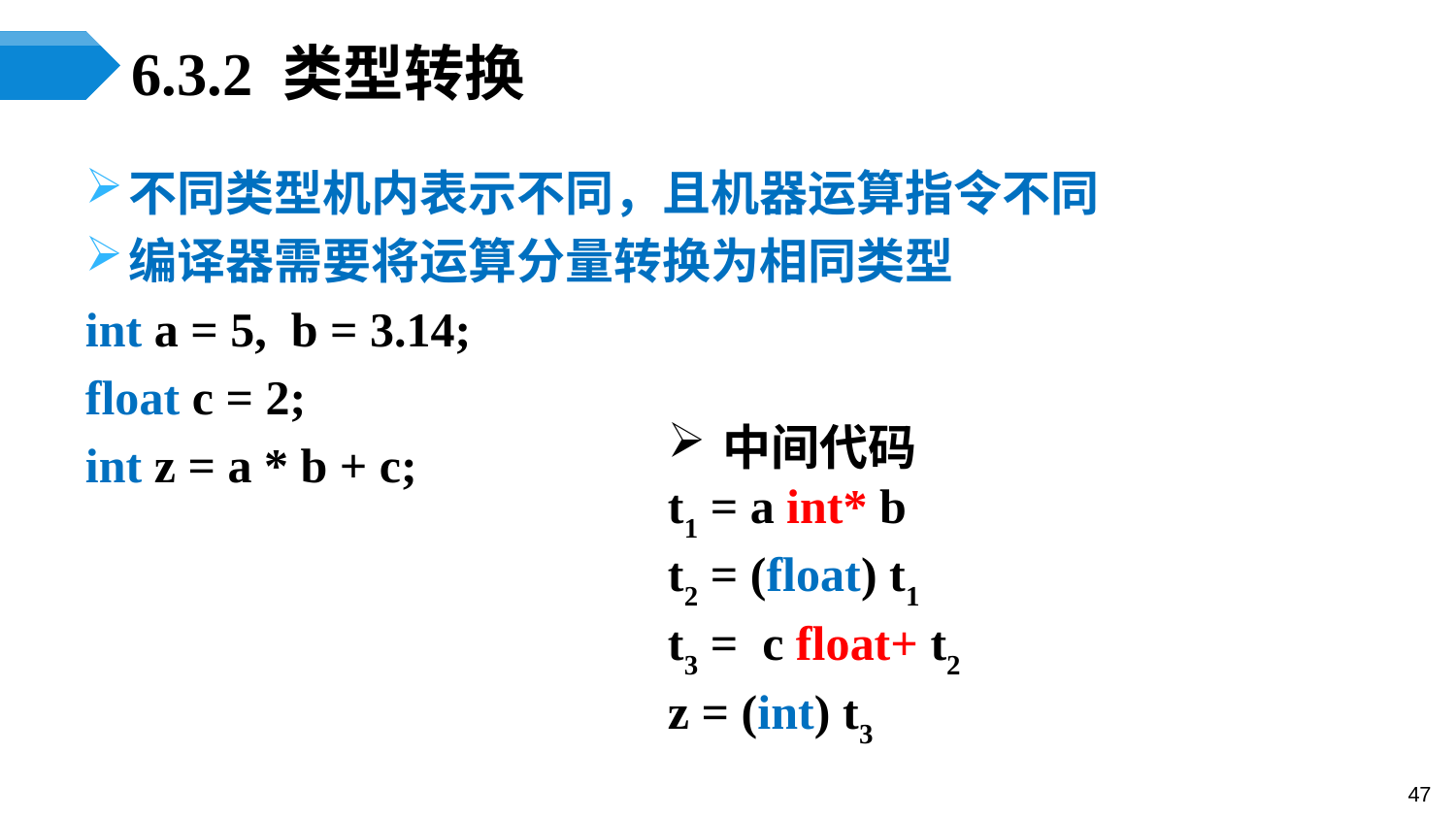

# 6.3.2 类型转换
不同类型机内表示不同，且机器运算指令不同
编译器需要将运算分量转换为相同类型
int a = 5,  b = 3.14;
float c = 2;
int z = a * b + c;

中间代码
t1 = a int* b
t2 = (float) t1
t3 =  c float+ t2
z = (int) t3
47